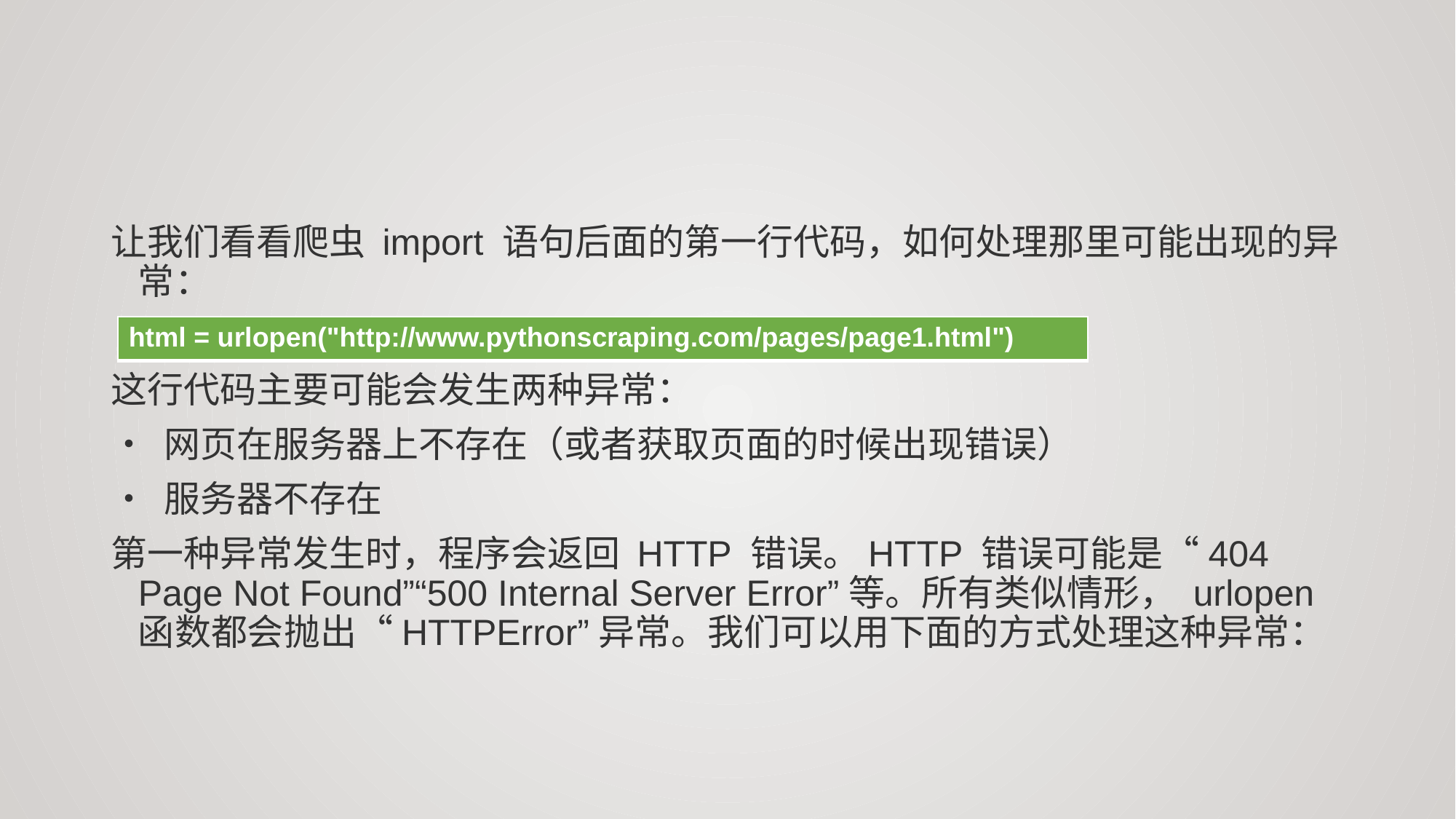

#
让我们看看爬虫 import 语句后面的第一行代码，如何处理那里可能出现的异常：

这行代码主要可能会发生两种异常：
• 网页在服务器上不存在（或者获取页面的时候出现错误）
• 服务器不存在
第一种异常发生时，程序会返回 HTTP 错误。HTTP 错误可能是“404 Page Not Found”“500 Internal Server Error”等。所有类似情形， urlopen 函数都会抛出“HTTPError”异常。我们可以用下面的方式处理这种异常：
| html = urlopen("http://www.pythonscraping.com/pages/page1.html") |
| --- |